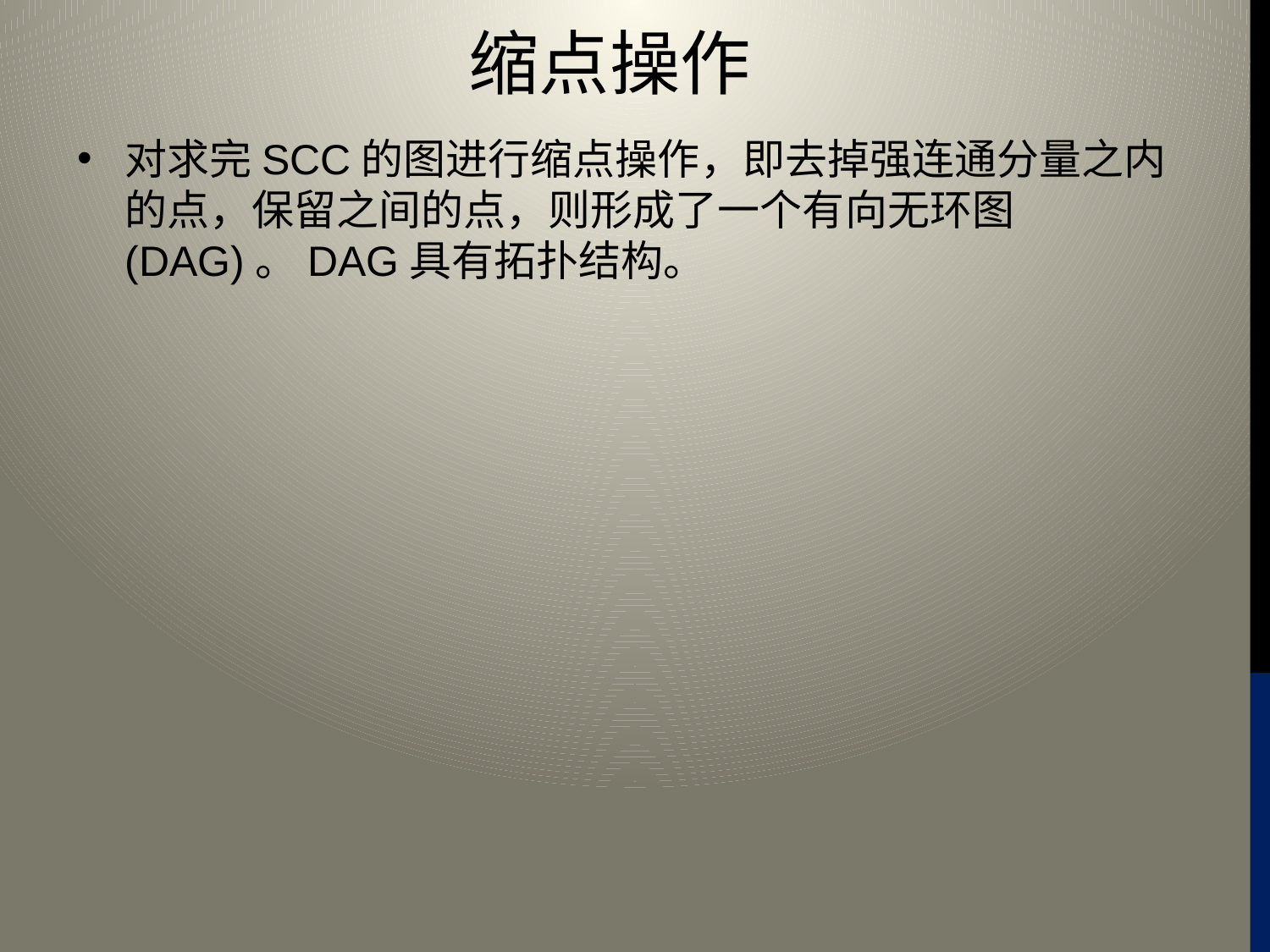

# 缩点操作
对求完SCC的图进行缩点操作，即去掉强连通分量之内的点，保留之间的点，则形成了一个有向无环图(DAG)。DAG具有拓扑结构。